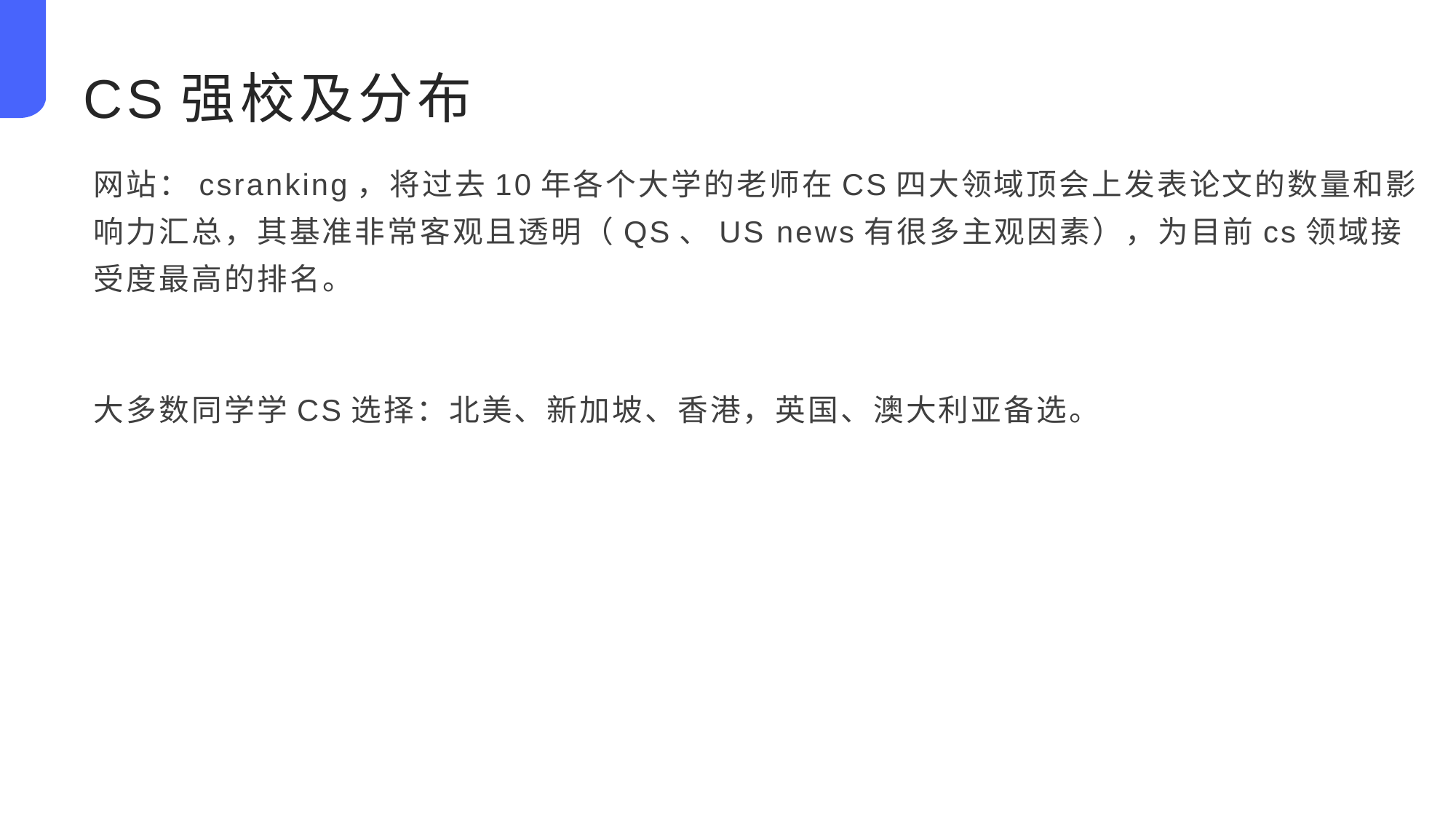

CS强校及分布
网站：csranking，将过去10年各个大学的老师在CS四大领域顶会上发表论文的数量和影响力汇总，其基准非常客观且透明（QS、US news有很多主观因素），为目前cs领域接受度最高的排名。

大多数同学学CS选择：北美、新加坡、香港，英国、澳大利亚备选。